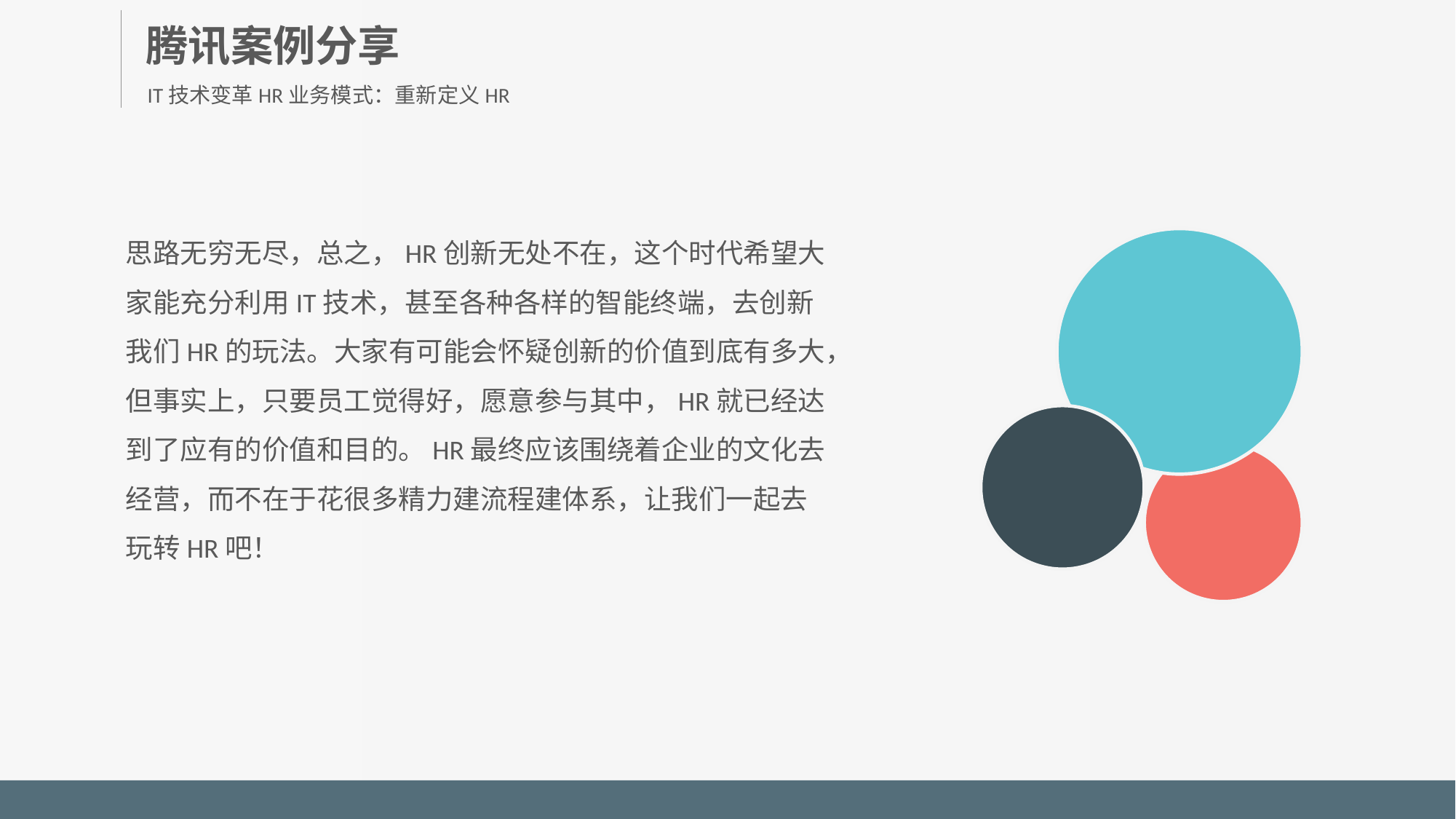

腾讯案例分享
IT技术变革HR业务模式：重新定义HR
思路无穷无尽，总之，HR创新无处不在，这个时代希望大家能充分利用IT技术，甚至各种各样的智能终端，去创新我们HR的玩法。大家有可能会怀疑创新的价值到底有多大，但事实上，只要员工觉得好，愿意参与其中，HR就已经达到了应有的价值和目的。HR最终应该围绕着企业的文化去经营，而不在于花很多精力建流程建体系，让我们一起去玩转HR吧！